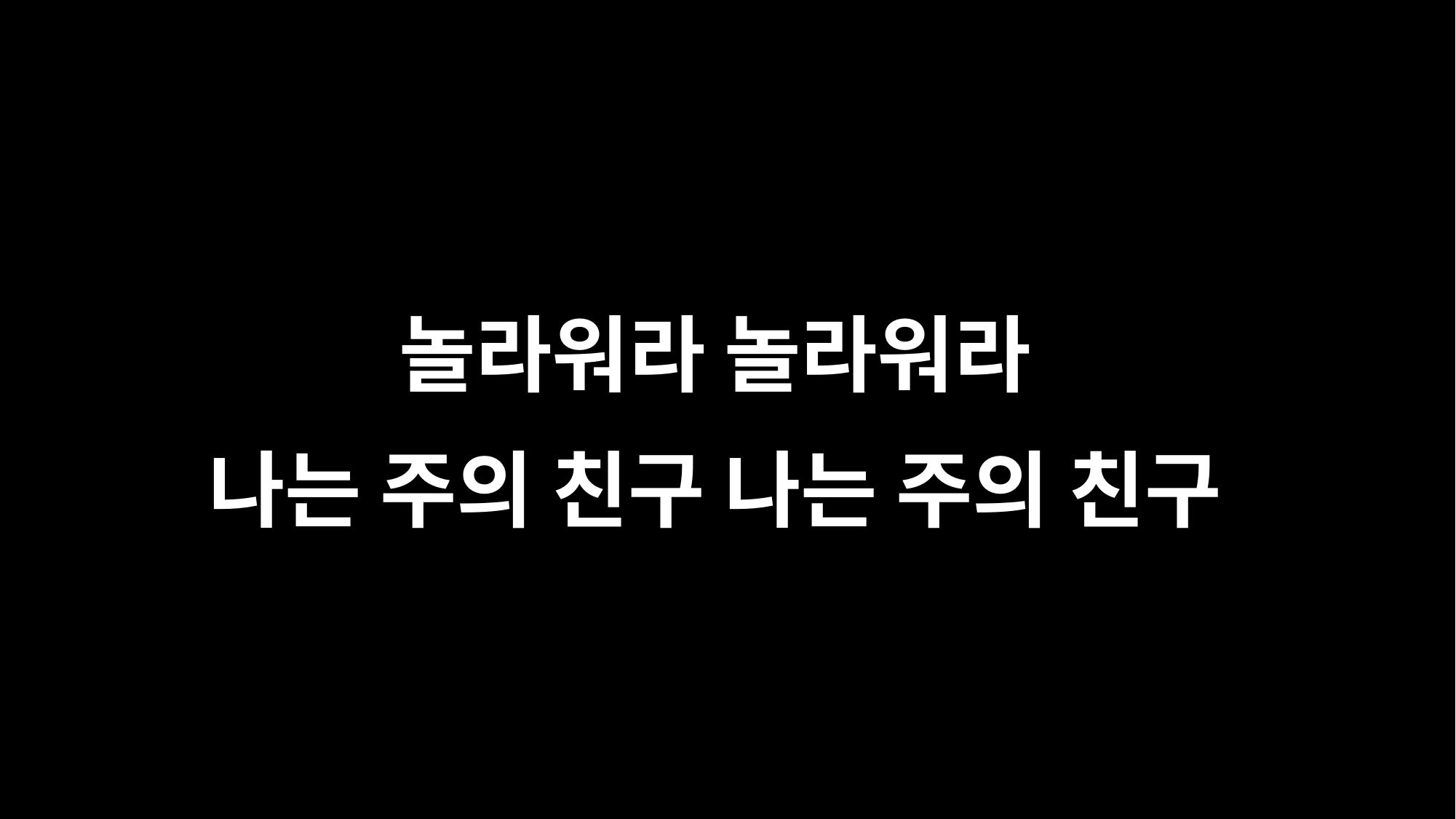

놀라워라 놀라워라
나는 주의 친구 나는 주의 친구